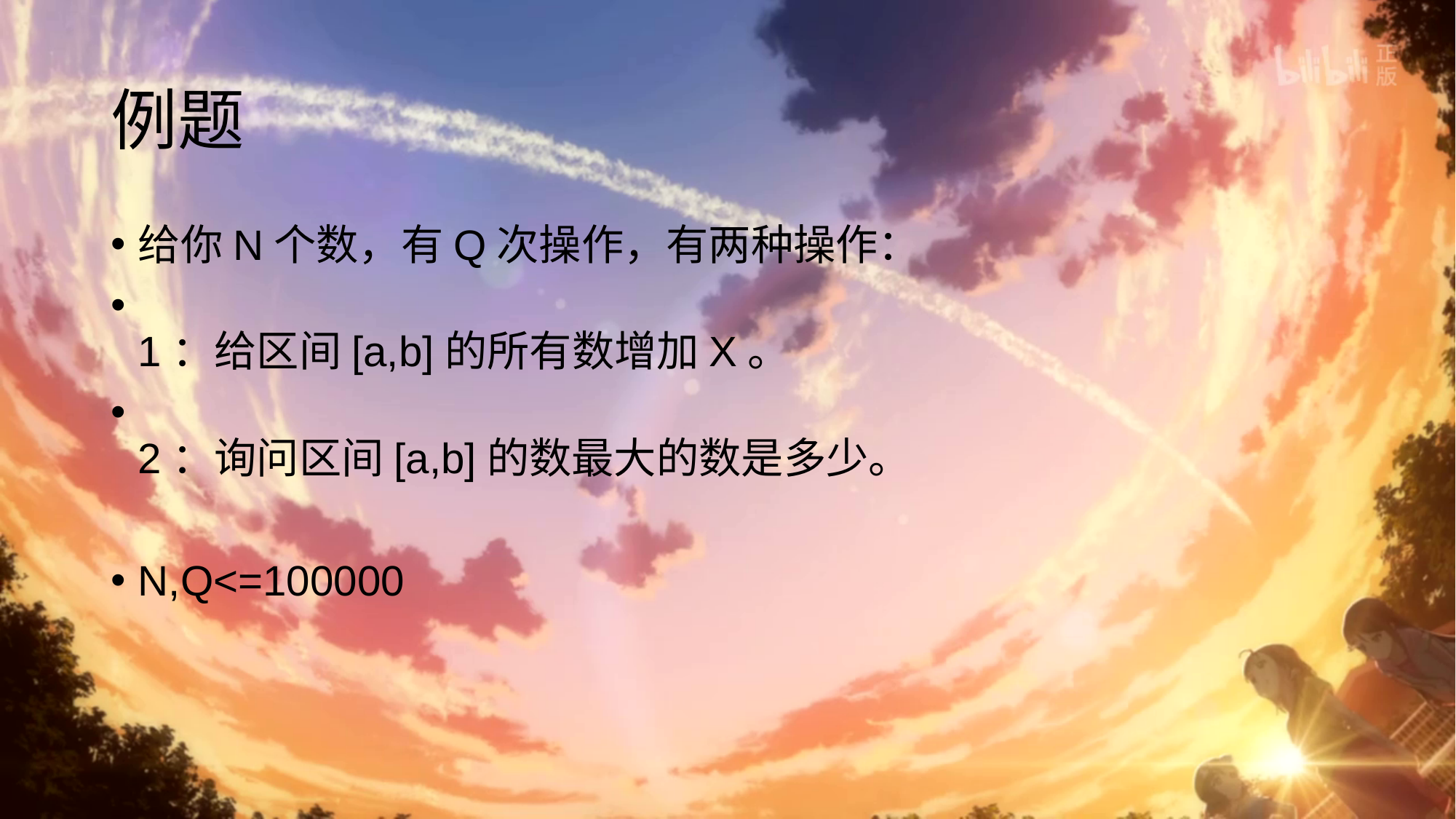

# 例题
给你N个数，有Q次操作，有两种操作：
1：给区间[a,b]的所有数增加X。
2：询问区间[a,b]的数最大的数是多少。

N,Q<=100000